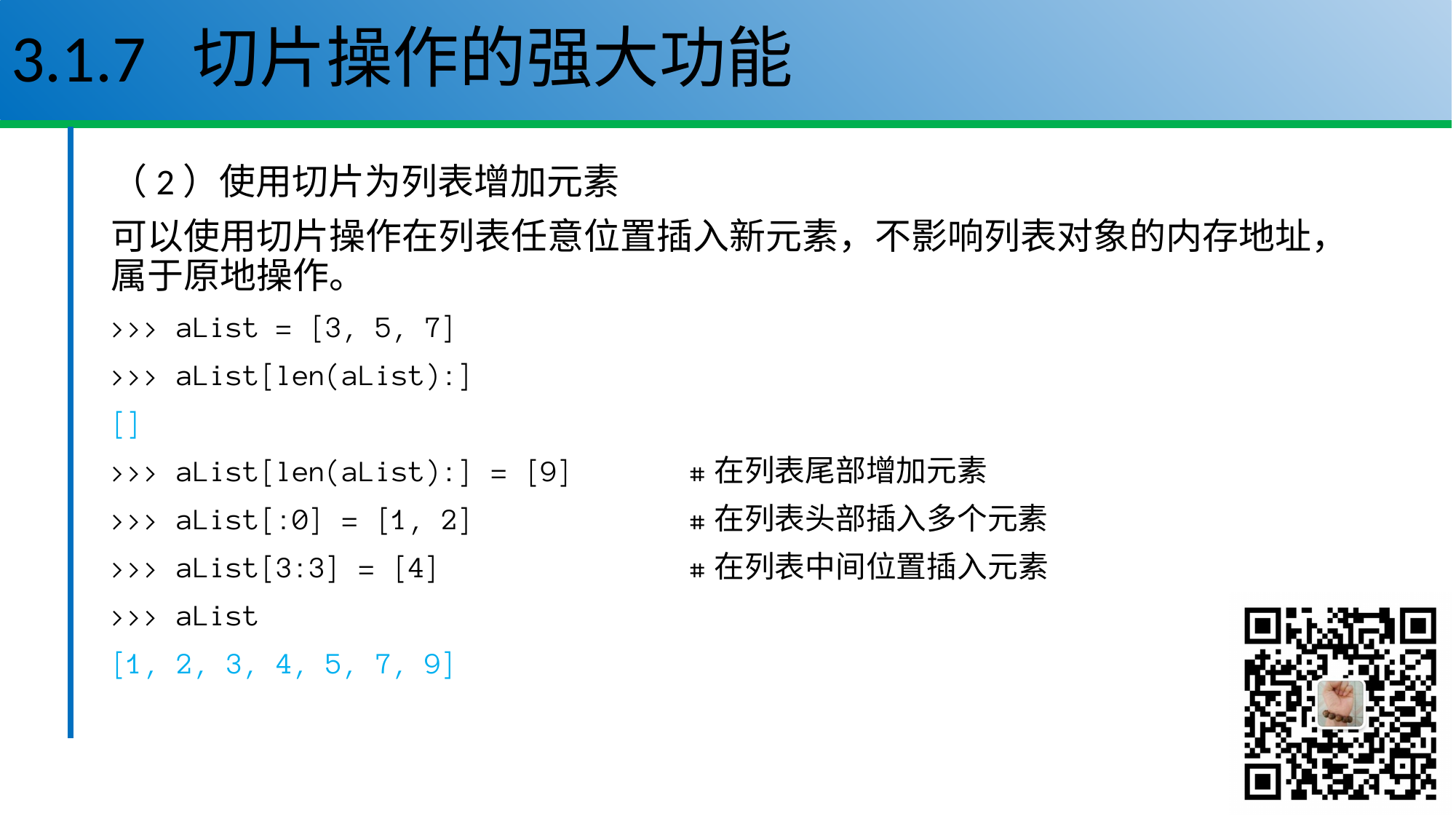

# 3.1.7  切片操作的强大功能
（2）使用切片为列表增加元素
可以使用切片操作在列表任意位置插入新元素，不影响列表对象的内存地址，属于原地操作。
>>> aList = [3, 5, 7]
>>> aList[len(aList):]
[]
>>> aList[len(aList):] = [9]       #在列表尾部增加元素
>>> aList[:0] = [1, 2]             #在列表头部插入多个元素
>>> aList[3:3] = [4]               #在列表中间位置插入元素
>>> aList
[1, 2, 3, 4, 5, 7, 9]
35